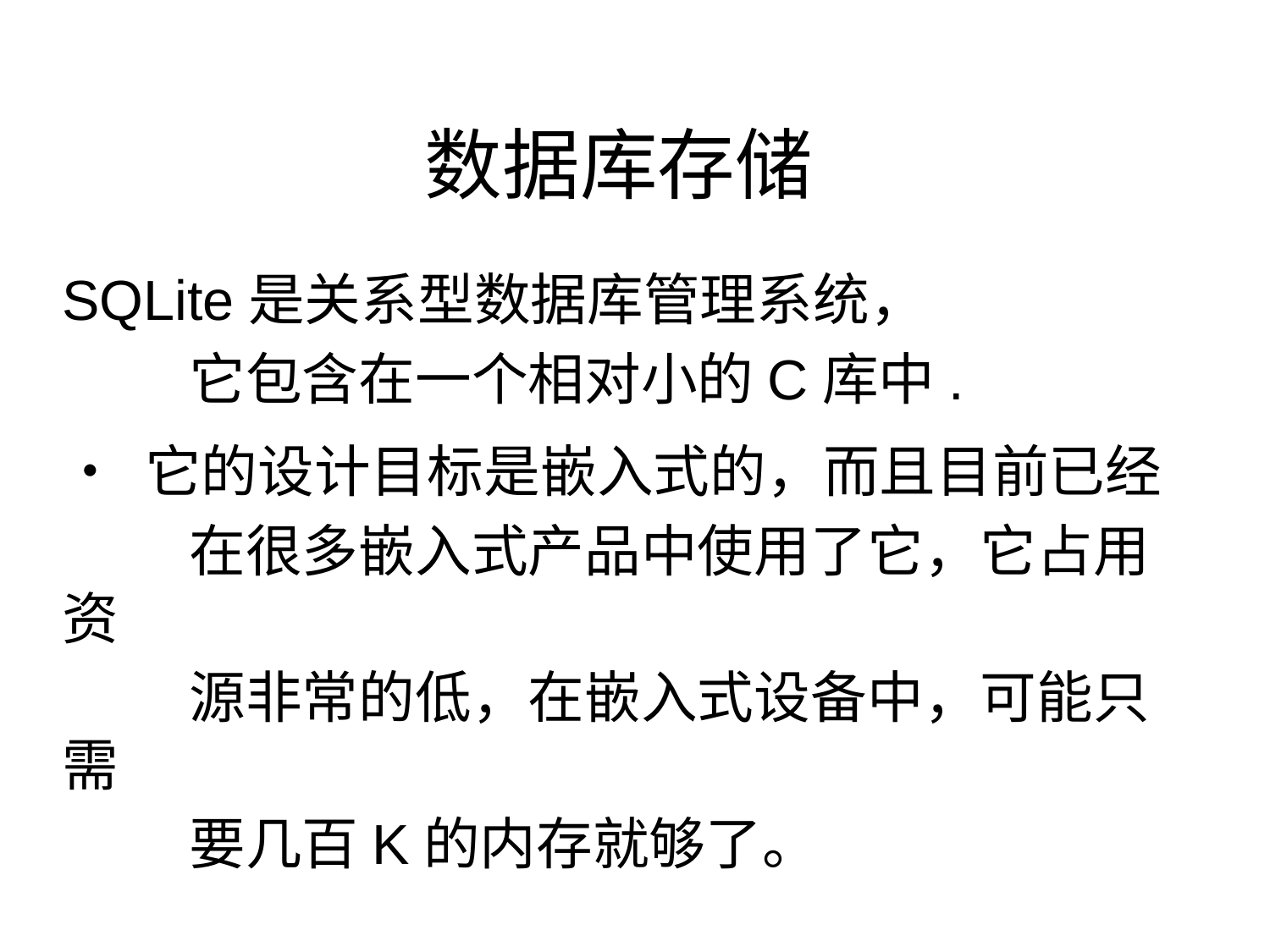

# 数据库存储
SQLite是关系型数据库管理系统，
	它包含在一个相对小的C库中.
• 它的设计目标是嵌入式的，而且目前已经
	在很多嵌入式产品中使用了它，它占用资
	源非常的低，在嵌入式设备中，可能只需
	要几百K的内存就够了。